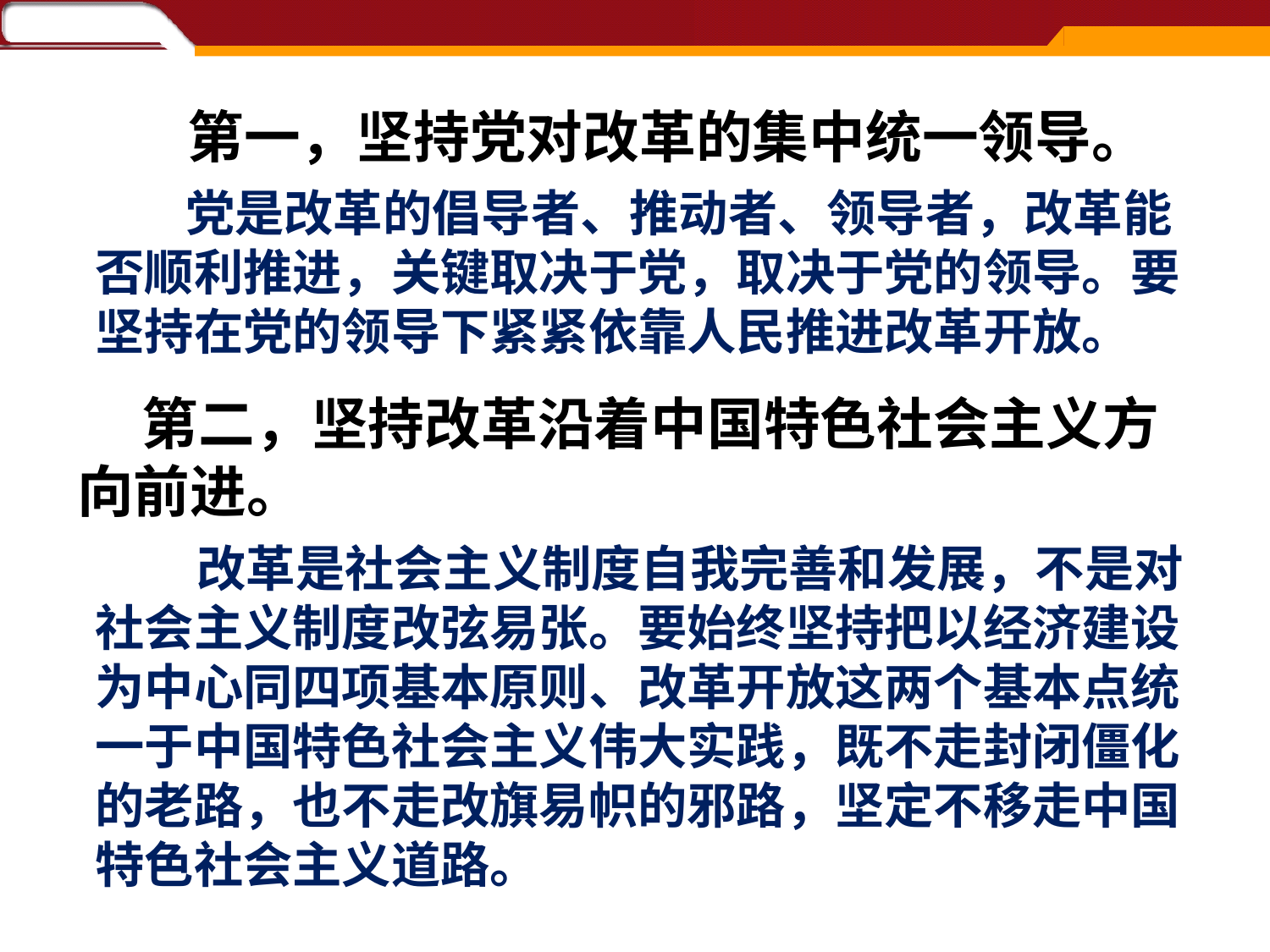

# 第一，坚持党对改革的集中统一领导。
       党是改革的倡导者、推动者、领导者，改革能否顺利推进，关键取决于党，取决于党的领导。要坚持在党的领导下紧紧依靠人民推进改革开放。

    第二，坚持改革沿着中国特色社会主义方向前进。
        改革是社会主义制度自我完善和发展，不是对社会主义制度改弦易张。要始终坚持把以经济建设为中心同四项基本原则、改革开放这两个基本点统一于中国特色社会主义伟大实践，既不走封闭僵化的老路，也不走改旗易帜的邪路，坚定不移走中国特色社会主义道路。